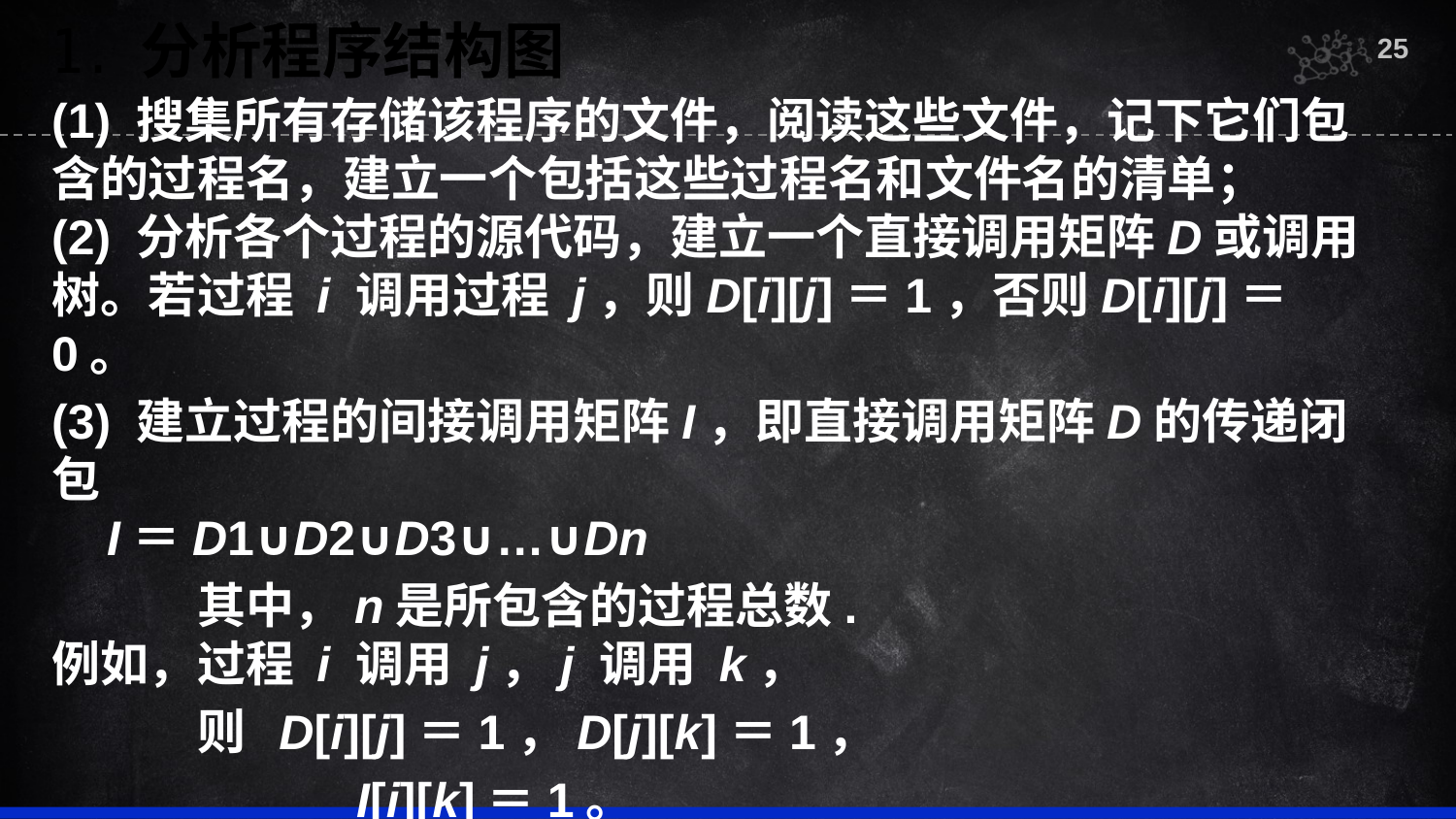

1. 分析程序结构图
25
(1) 搜集所有存储该程序的文件，阅读这些文件，记下它们包含的过程名，建立一个包括这些过程名和文件名的清单；
(2) 分析各个过程的源代码，建立一个直接调用矩阵D或调用树。若过程 i 调用过程 j，则D[i][j]＝1，否则D[i][j]＝0。
(3) 建立过程的间接调用矩阵I，即直接调用矩阵D的传递闭包
    I＝D1∪D2∪D3∪…∪Dn
	其中，n是所包含的过程总数.
例如，过程 i 调用 j，j 调用 k，
	则  D[i][j]＝1，D[j][k]＝1，
		 I[i][k]＝1。
(4) 分析各个过程的接口，估计更改的复杂性。